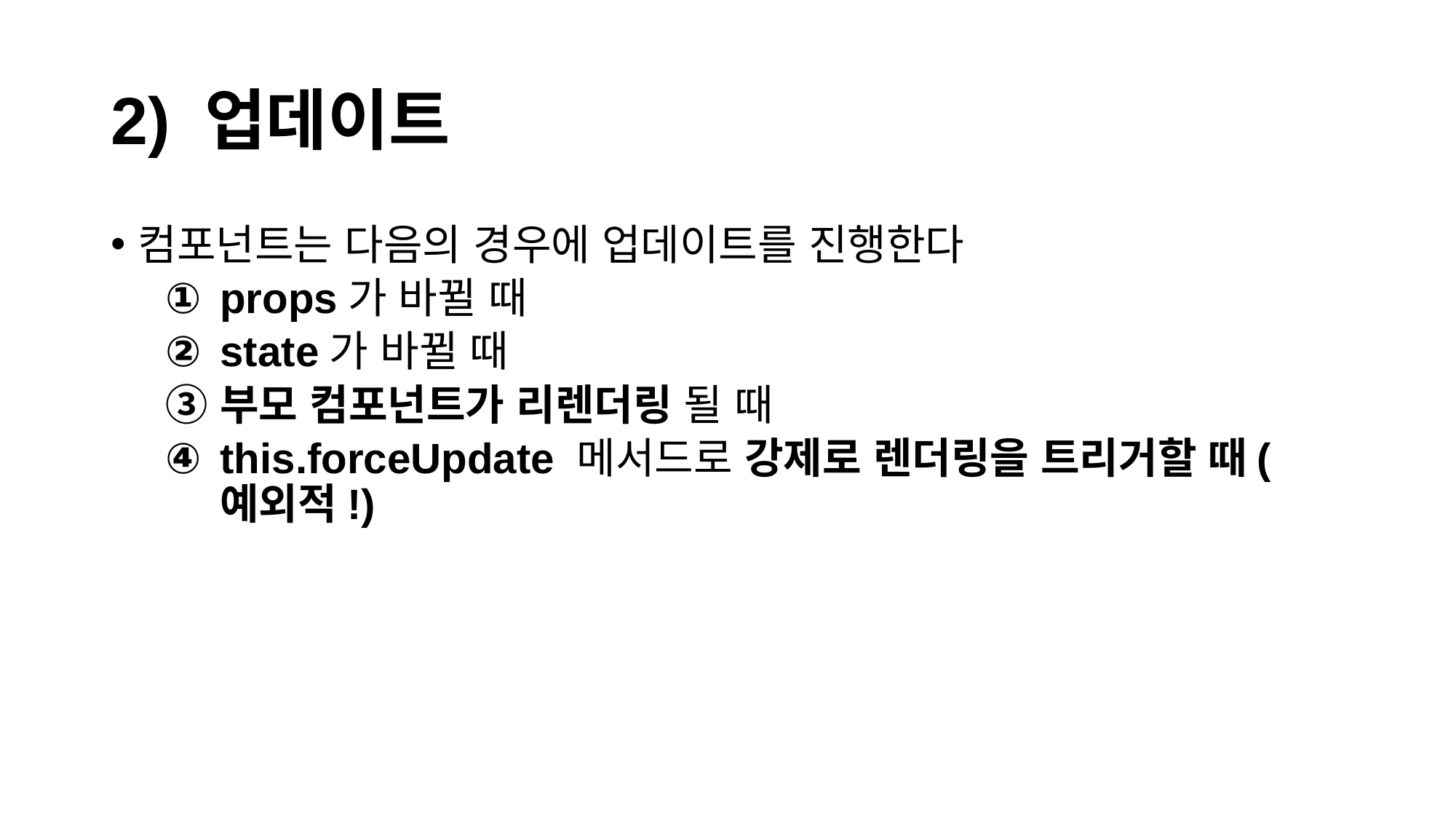

# 2) 업데이트
컴포넌트는 다음의 경우에 업데이트를 진행한다
props가 바뀔 때
state가 바뀔 때
부모 컴포넌트가 리렌더링 될 때
this.forceUpdate 메서드로 강제로 렌더링을 트리거할 때(예외적!)